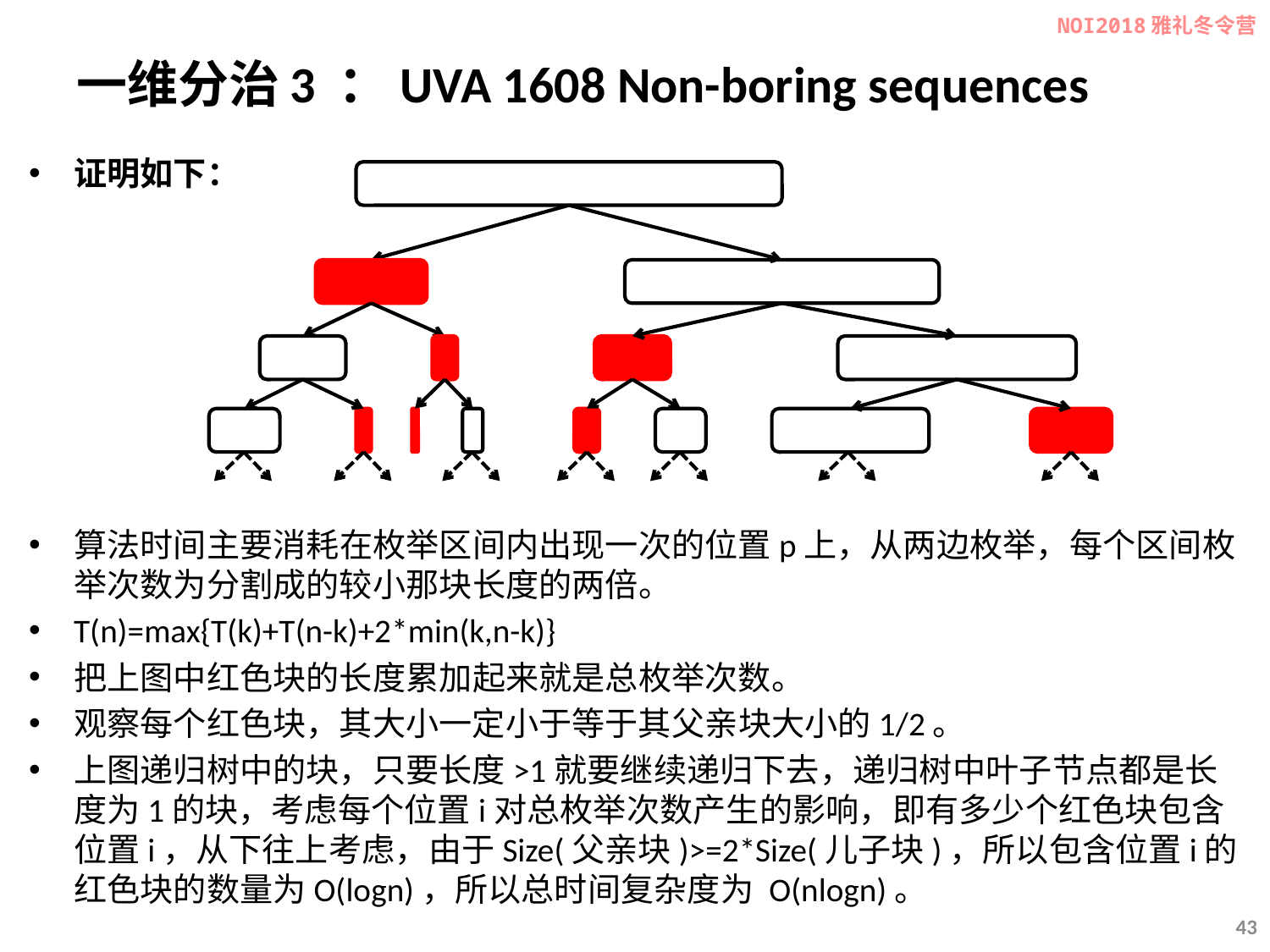

NOI2018雅礼冬令营
# 一维分治3 ：UVA 1608 Non-boring sequences
证明如下：

算法时间主要消耗在枚举区间内出现一次的位置p上，从两边枚举，每个区间枚举次数为分割成的较小那块长度的两倍。
T(n)=max{T(k)+T(n-k)+2*min(k,n-k)}
把上图中红色块的长度累加起来就是总枚举次数。
观察每个红色块，其大小一定小于等于其父亲块大小的1/2。
上图递归树中的块，只要长度>1就要继续递归下去，递归树中叶子节点都是长度为1的块，考虑每个位置i对总枚举次数产生的影响，即有多少个红色块包含位置i，从下往上考虑，由于Size(父亲块)>=2*Size(儿子块)，所以包含位置i的红色块的数量为O(logn)，所以总时间复杂度为 O(nlogn)。

43